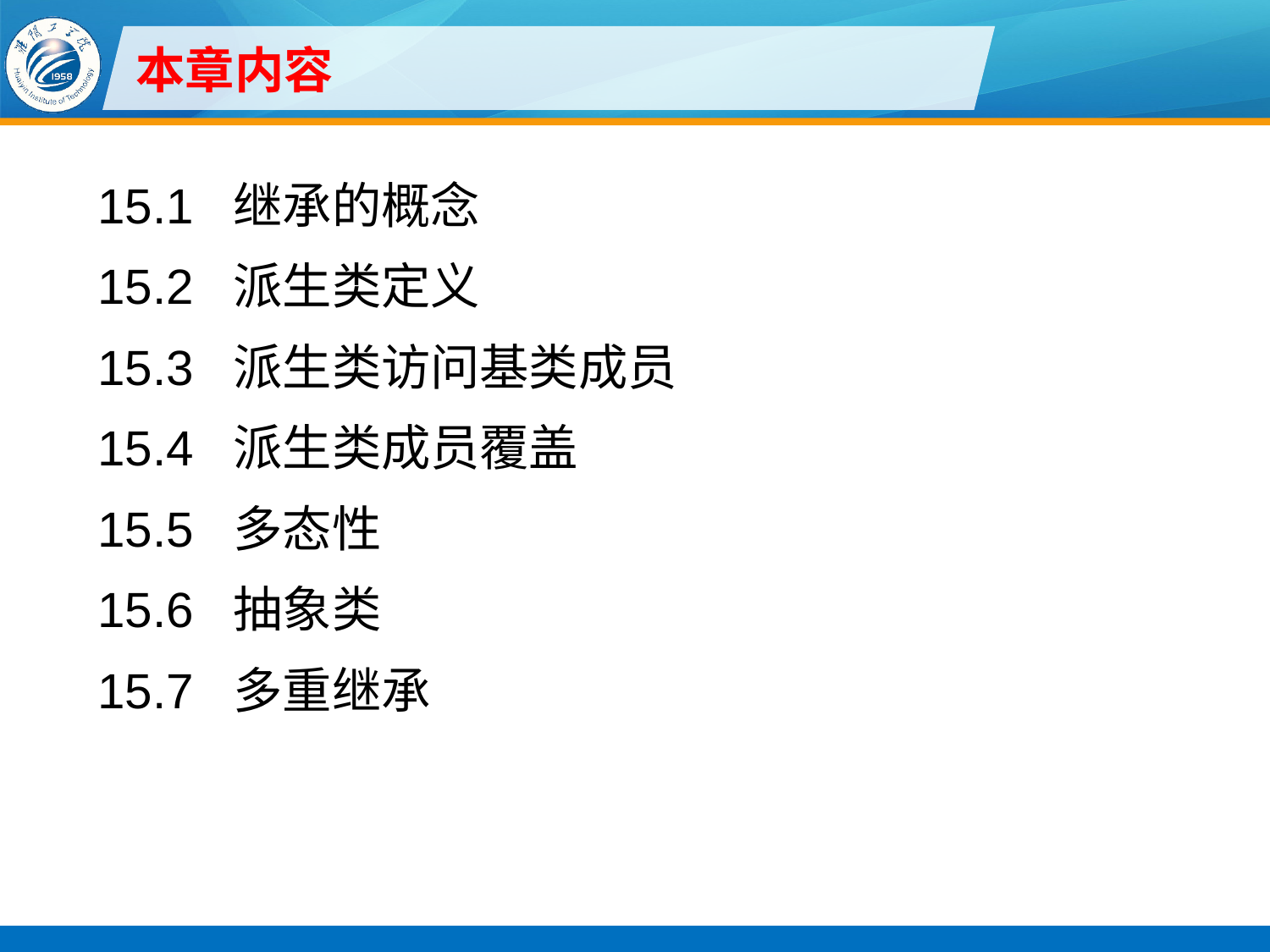

# 本章内容
15.1  继承的概念
15.2  派生类定义
15.3  派生类访问基类成员
15.4  派生类成员覆盖
15.5  多态性
15.6  抽象类
15.7  多重继承